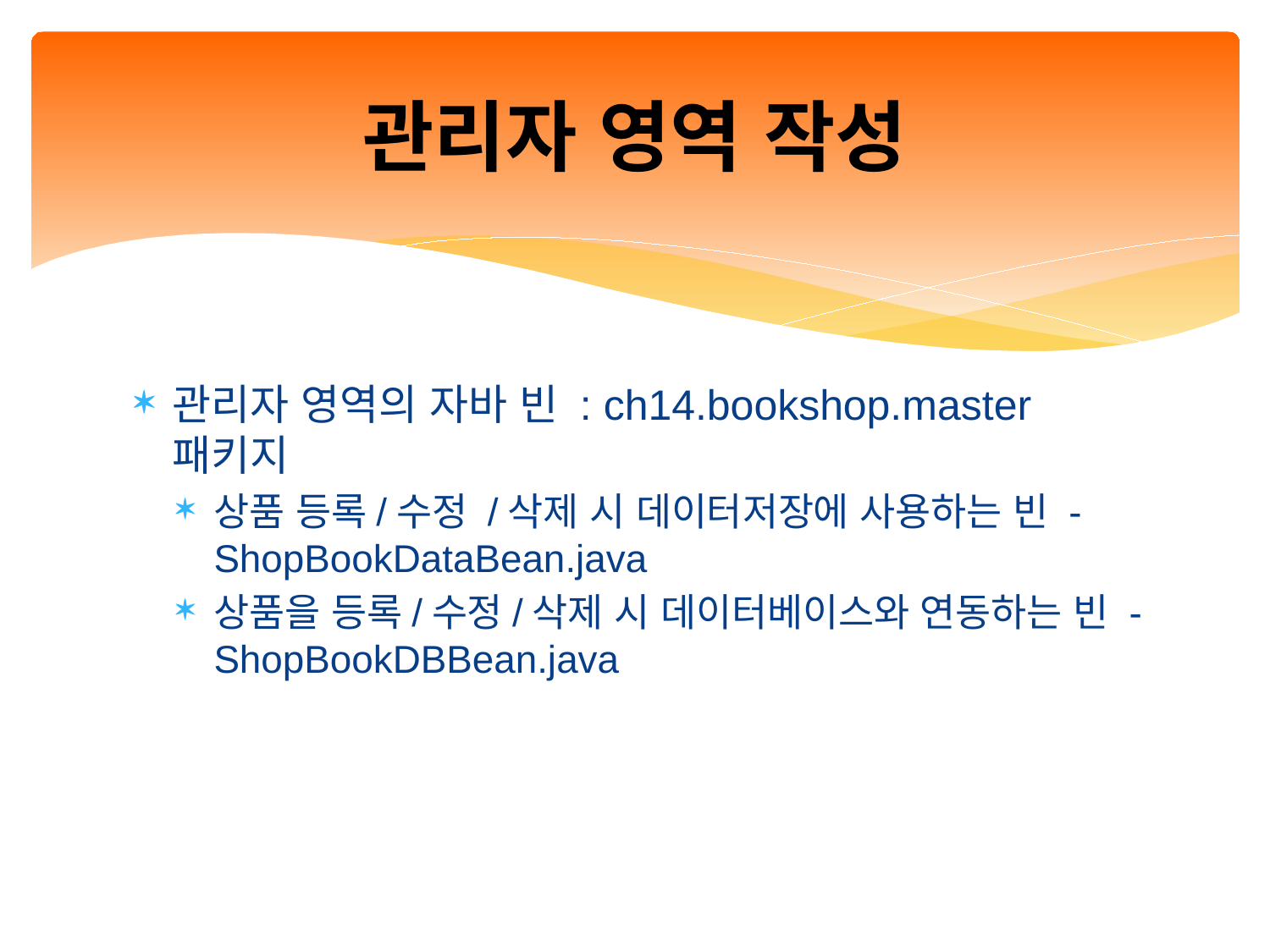

# 관리자 영역 작성
관리자 영역의 자바 빈 : ch14.bookshop.master 패키지
상품 등록/수정 /삭제 시 데이터저장에 사용하는 빈 - ShopBookDataBean.java
상품을 등록/수정/삭제 시 데이터베이스와 연동하는 빈 - ShopBookDBBean.java